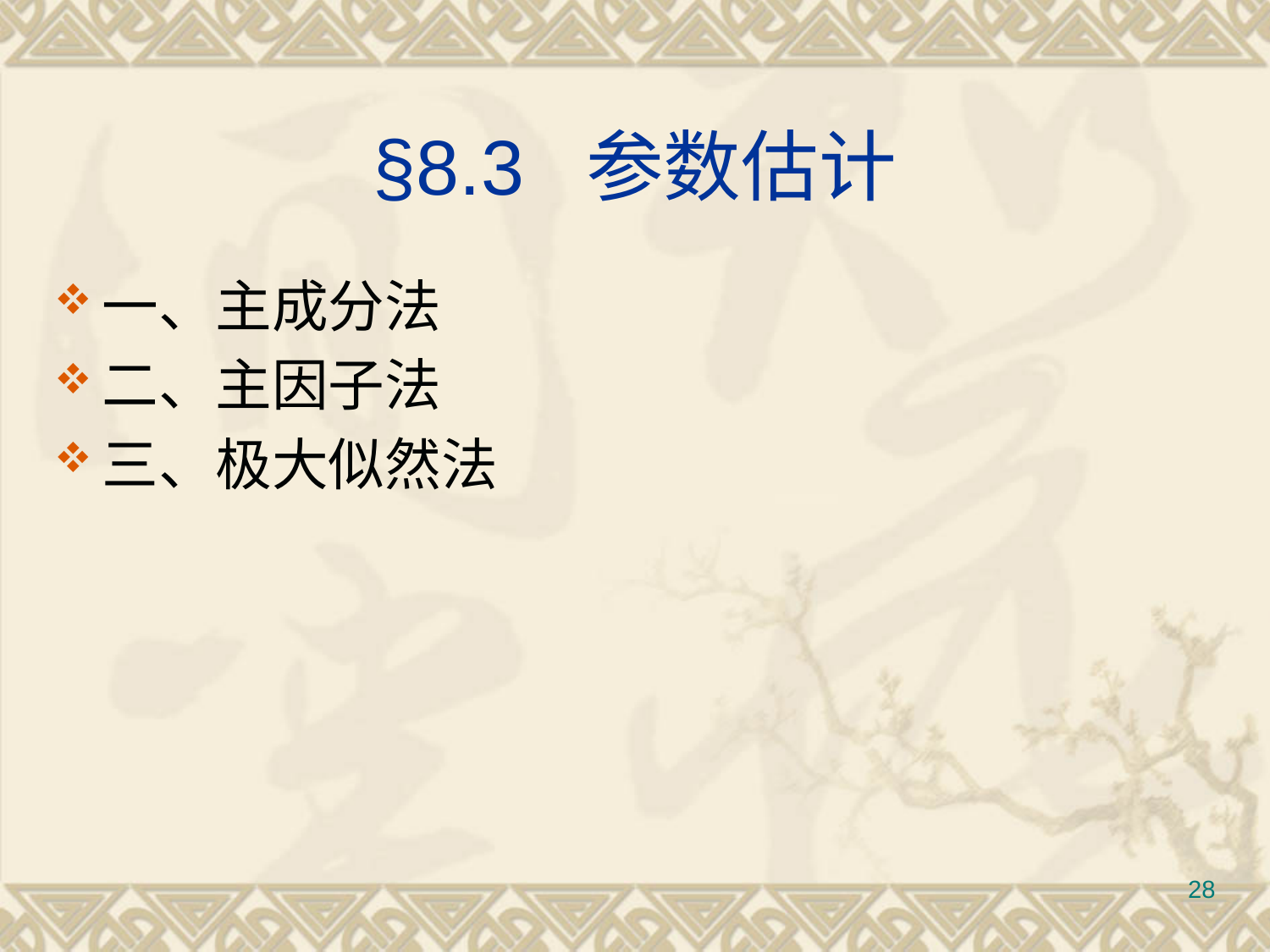

# §8.3  参数估计
一、主成分法
二、主因子法
三、极大似然法
28